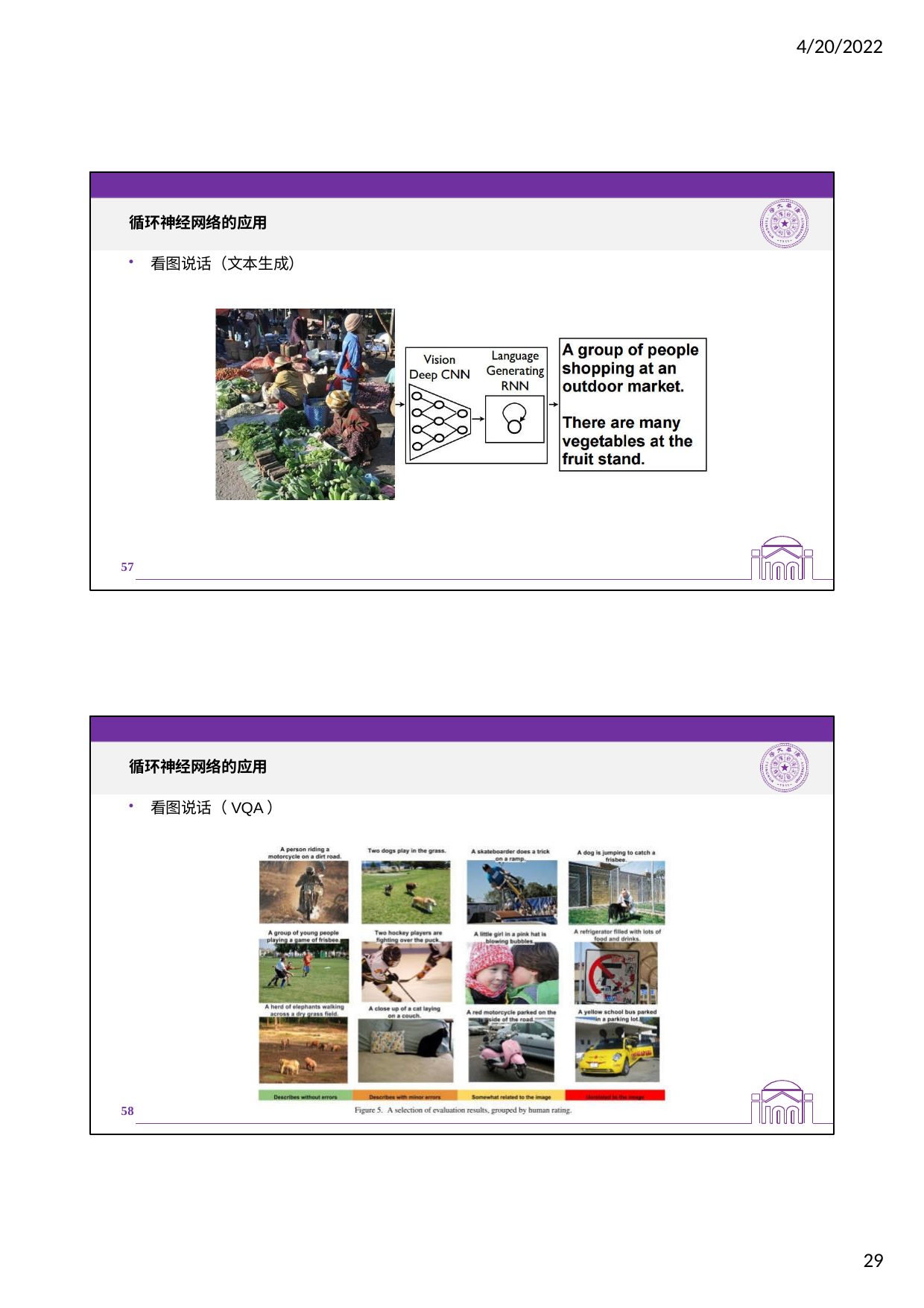

4/20/2022

循环神经网络的应用

看图说话（文本生成）

57

循环神经网络的应用

看图说话（VQA）

58

29